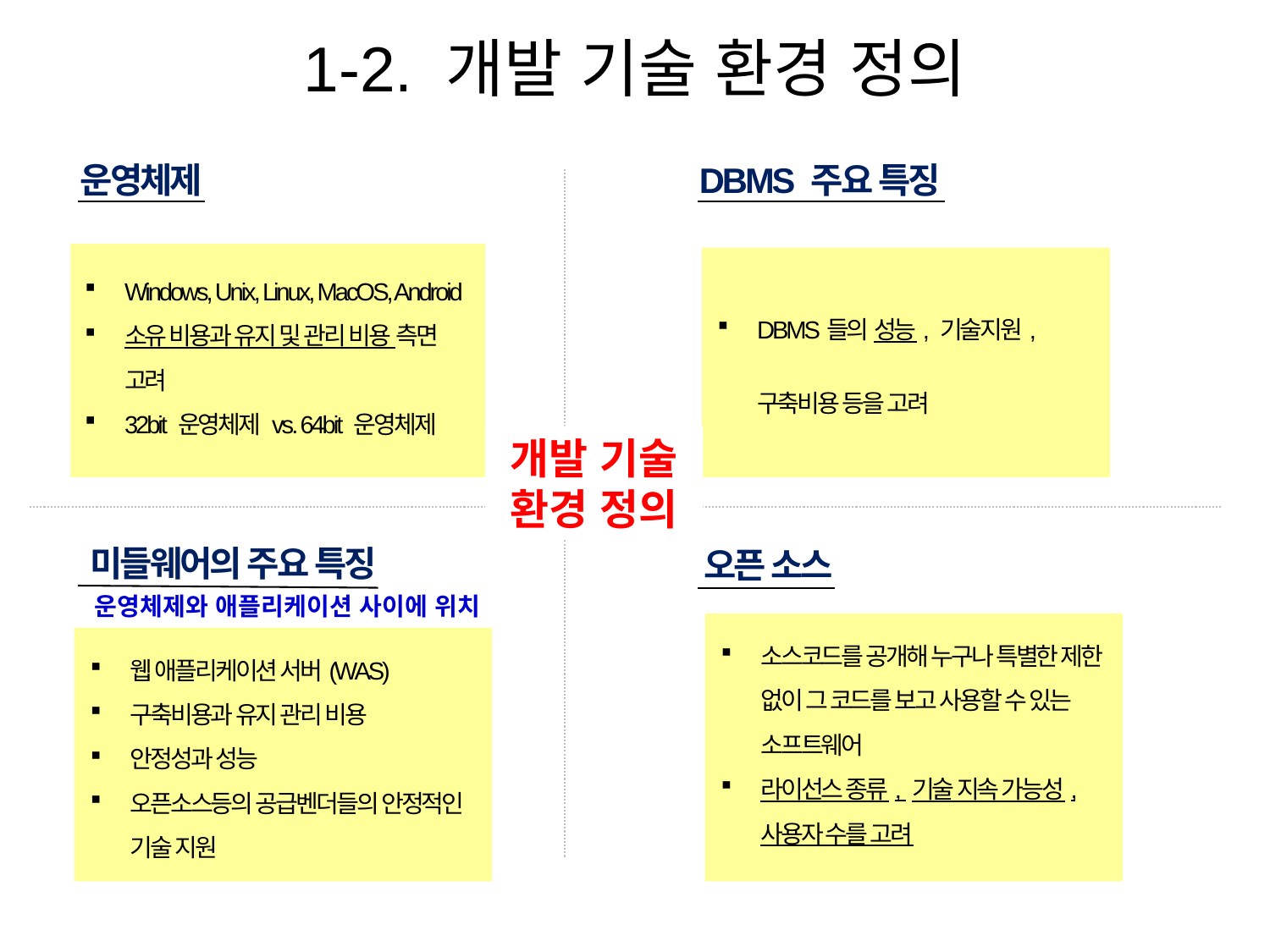

# 1-2. 개발 기술 환경 정의
운영체제
DBMS 주요 특징

Windows, Unix, Linux, MacOS, Android
소유 비용과 유지 및 관리 비용 측면  고려
32bit 운영체제 vs. 64bit 운영체제
DBMS들의 성능, 기술지원, 구축비용 등을 고려
개발 기술 환경 정의
미들웨어의 주요 특징
오픈 소스
운영체제와 애플리케이션 사이에 위치

소스코드를 공개해 누구나 특별한 제한 없이 그 코드를 보고 사용할 수 있는 소프트웨어
라이선스 종류, 기술 지속 가능성, 사용자 수를 고려

웹 애플리케이션 서버(WAS)
구축비용과 유지 관리 비용
안정성과 성능
오픈소스등의 공급벤더들의 안정적인 기술 지원